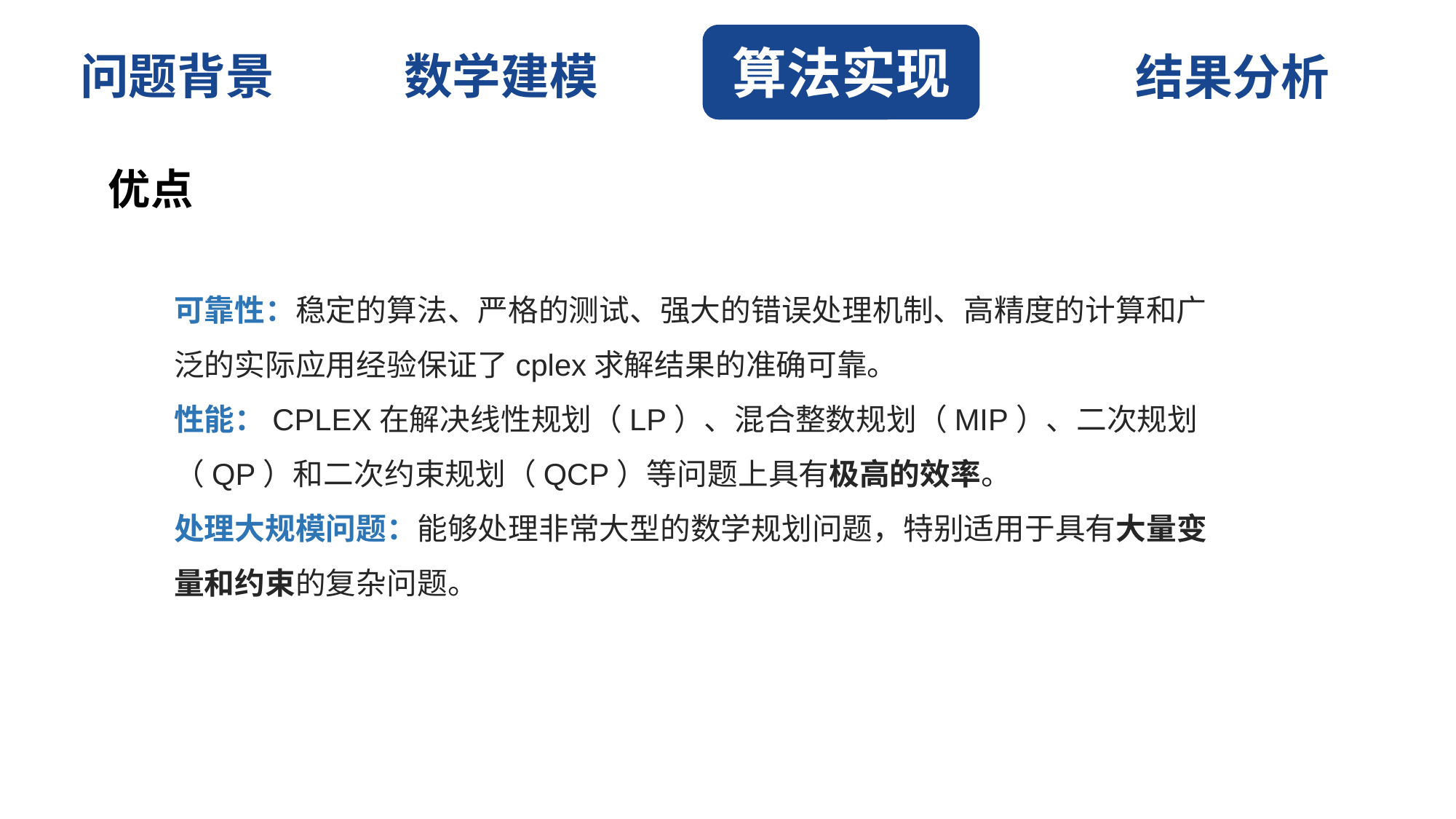

算法实现
数学建模
问题背景
结果分析
优点
可靠性：稳定的算法、严格的测试、强大的错误处理机制、高精度的计算和广泛的实际应用经验保证了cplex求解结果的准确可靠。
性能：CPLEX在解决线性规划（LP）、混合整数规划（MIP）、二次规划（QP）和二次约束规划（QCP）等问题上具有极高的效率。
处理大规模问题：能够处理非常大型的数学规划问题，特别适用于具有大量变量和约束的复杂问题。